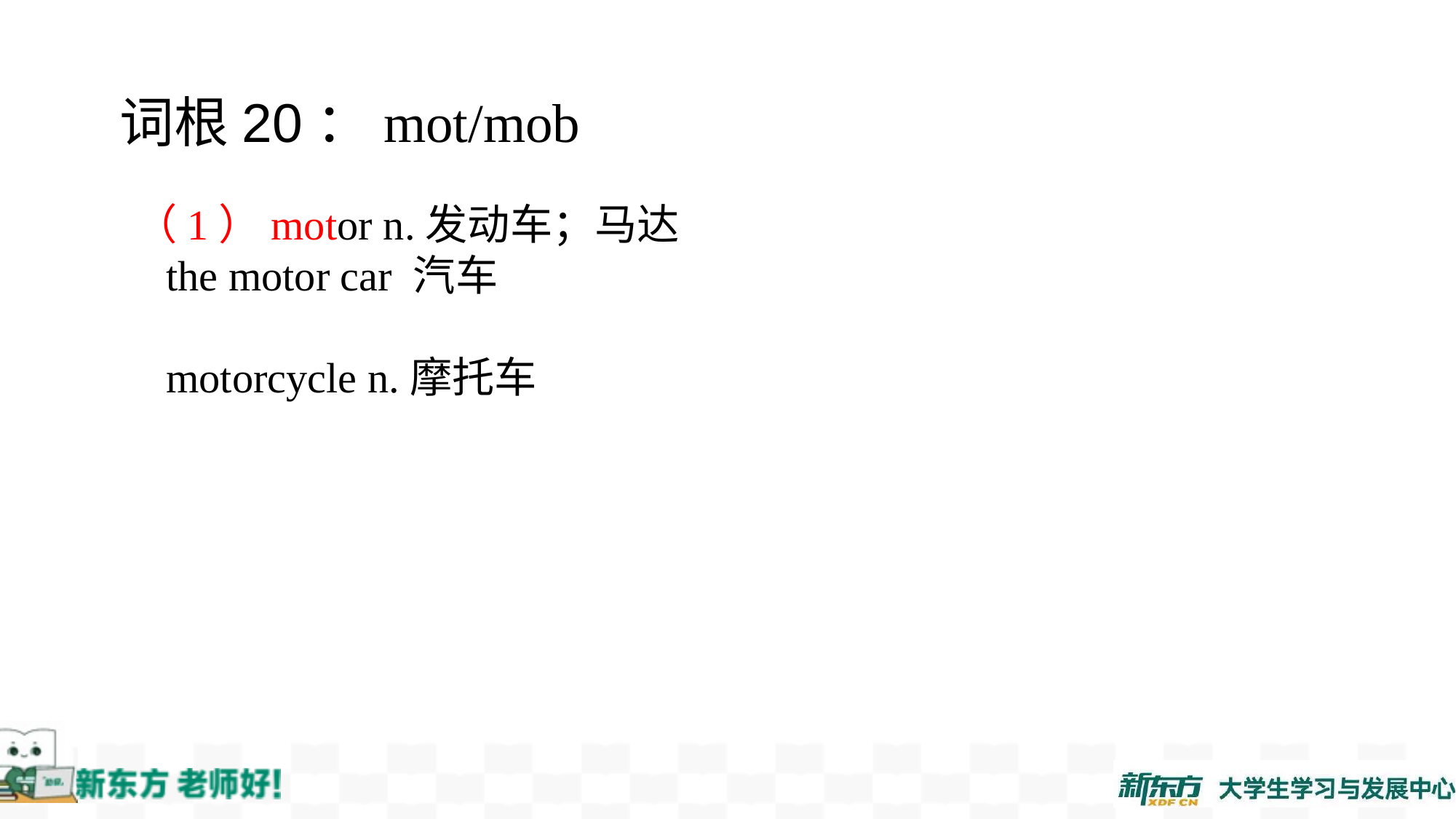

词根20：mot/mob
（1）motor n.发动车；马达
   the motor car 汽车

   motorcycle n.摩托车